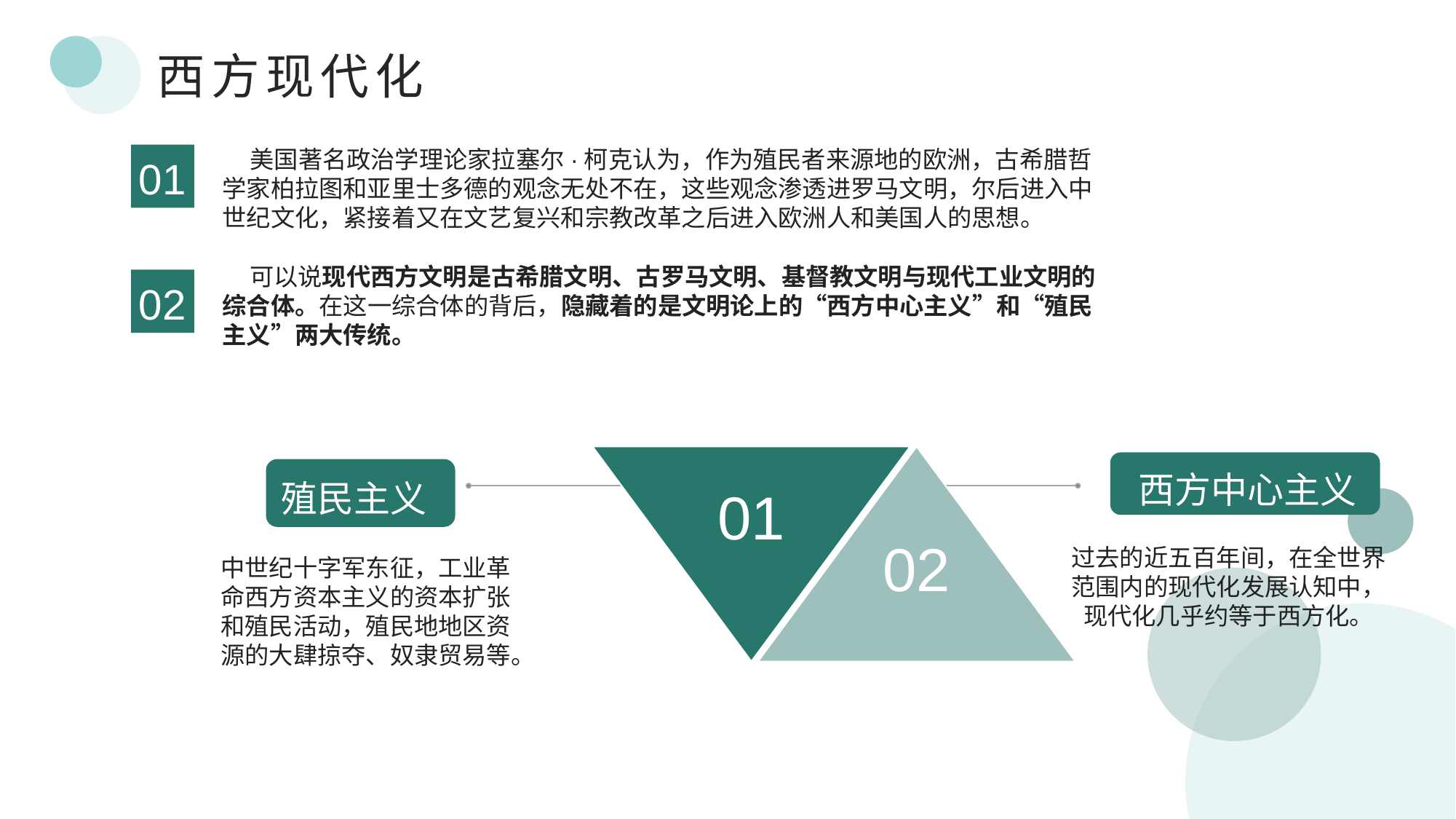

西方现代化
    美国著名政治学理论家拉塞尔·柯克认为，作为殖民者来源地的欧洲，古希腊哲学家柏拉图和亚里士多德的观念无处不在，这些观念渗透进罗马文明，尔后进入中世纪文化，紧接着又在文艺复兴和宗教改革之后进入欧洲人和美国人的思想。

01
01
02

01
02
可以说现代西方文明是古希腊文明、古罗马文明、基督教文明与现代工业文明的综合体。在这一综合体的背后，隐藏着的是文明论上的“西方中心主义”和“殖民主义”两大传统。

02
西方中心主义

过去的近五百年间，在全世界范围内的现代化发展认知中，现代化几乎约等于西方化。
殖民主义

中世纪十字军东征，工业革命西方资本主义的资本扩张和殖民活动，殖民地地区资源的大肆掠夺、奴隶贸易等。